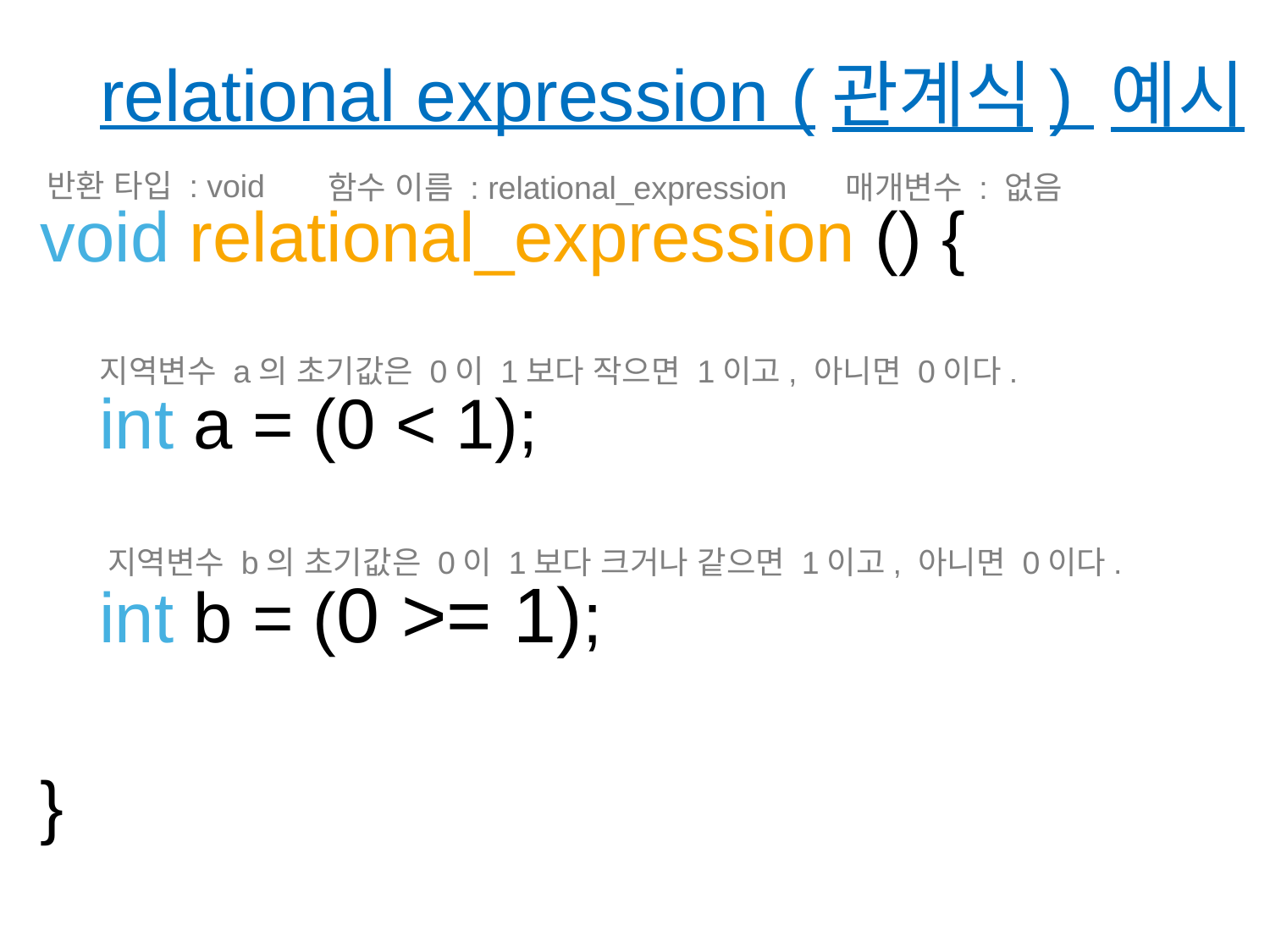

# relational expression (관계식) 예시
반환 타입 : void
함수 이름 : relational_expression
매개변수 : 없음
void relational_expression () {

   int a = (0 < 1);

   int b = (0 >= 1);

}
지역변수 a의 초기값은 0이 1보다 작으면 1이고, 아니면 0이다.
지역변수 b의 초기값은 0이 1보다 크거나 같으면 1이고, 아니면 0이다.